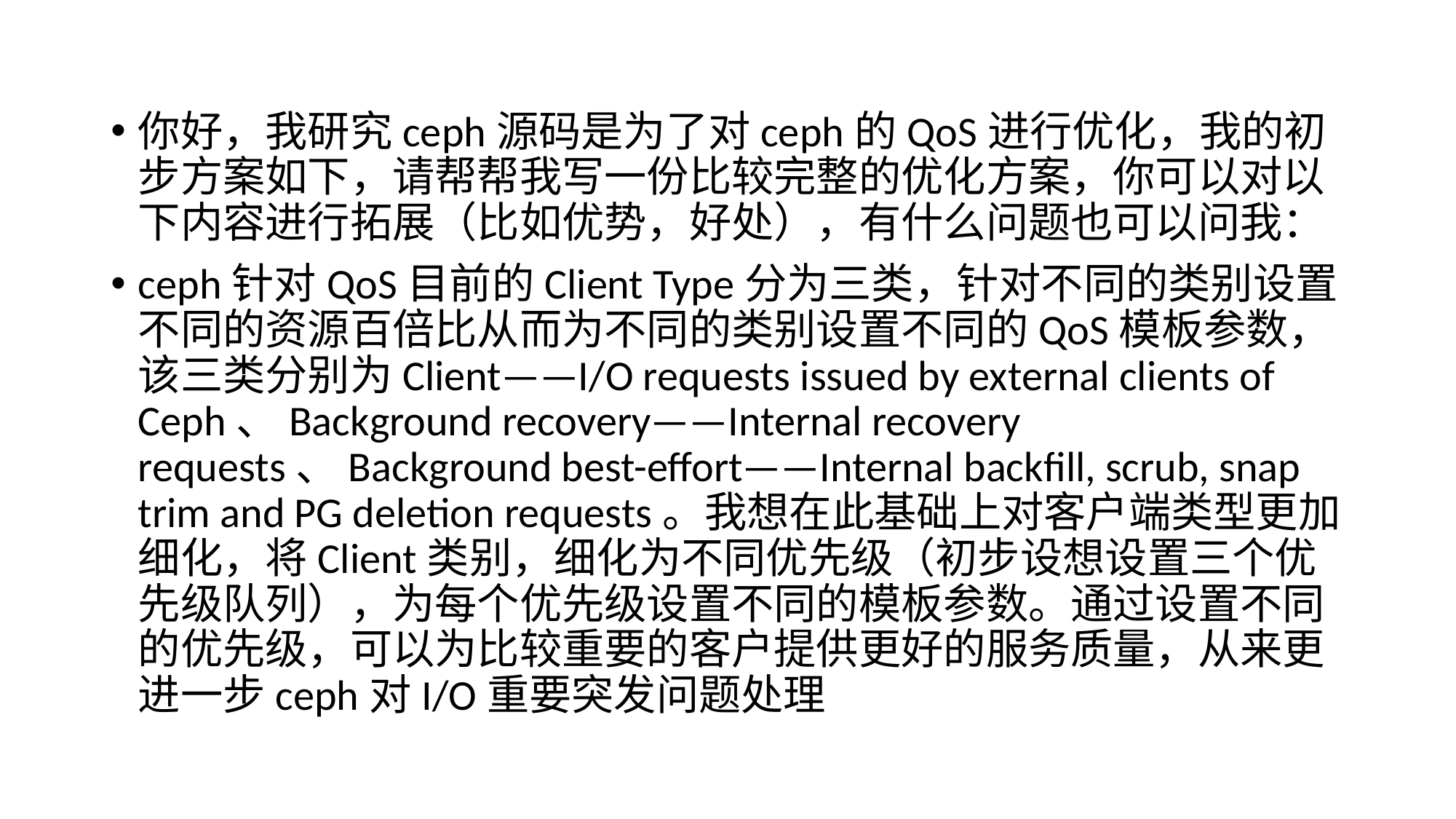

你好，我研究ceph源码是为了对ceph的QoS进行优化，我的初步方案如下，请帮帮我写一份比较完整的优化方案，你可以对以下内容进行拓展（比如优势，好处），有什么问题也可以问我：
ceph针对QoS目前的Client Type分为三类，针对不同的类别设置不同的资源百倍比从而为不同的类别设置不同的QoS模板参数，该三类分别为Client——I/O requests issued by external clients of Ceph、Background recovery——Internal recovery requests、Background best-effort——Internal backfill, scrub, snap trim and PG deletion requests。我想在此基础上对客户端类型更加细化，将Client类别，细化为不同优先级（初步设想设置三个优先级队列），为每个优先级设置不同的模板参数。通过设置不同的优先级，可以为比较重要的客户提供更好的服务质量，从来更进一步ceph对I/O重要突发问题处理